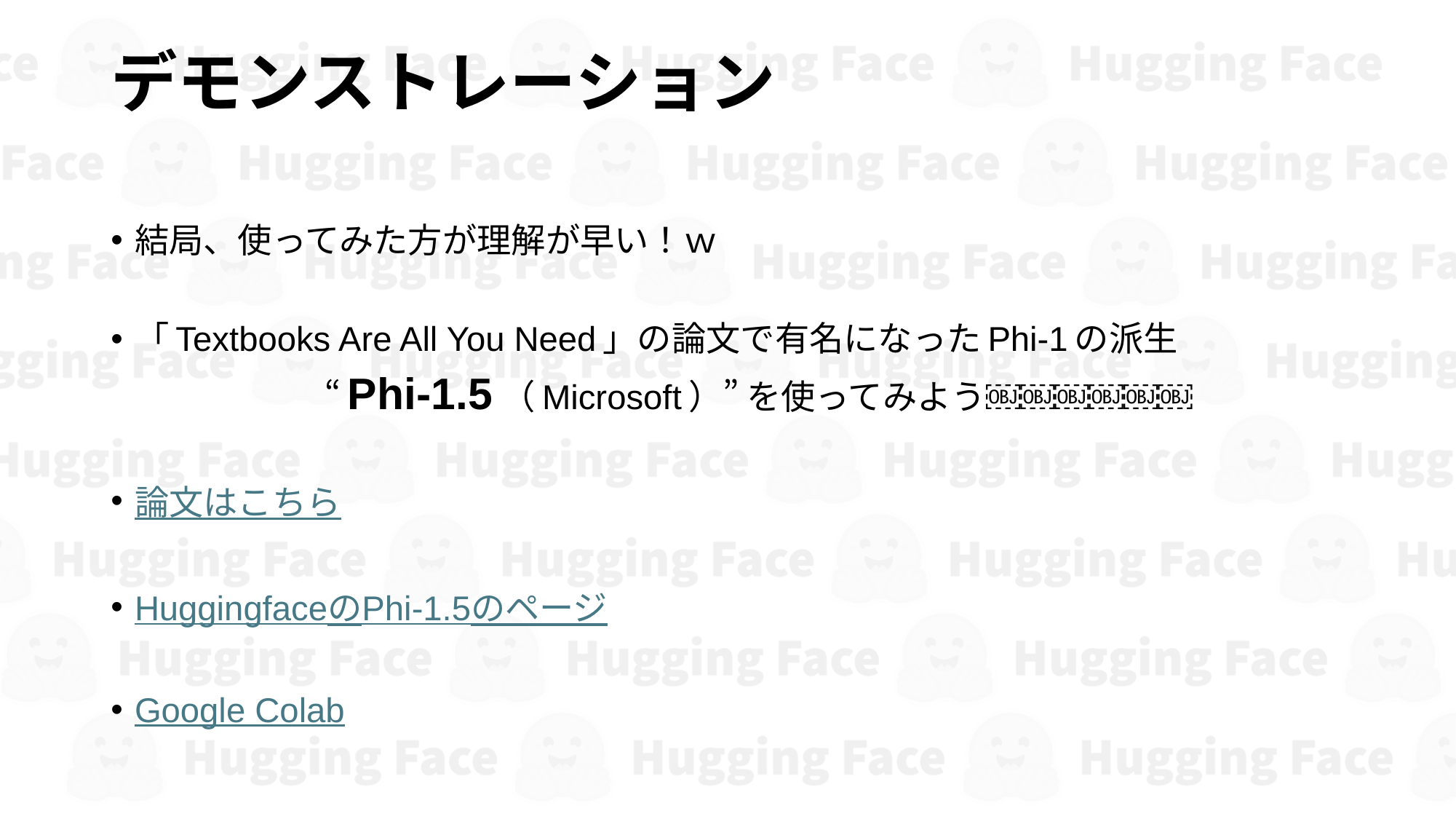

# デモンストレーション
結局、使ってみた方が理解が早い！ｗ

「Textbooks Are All You Need」の論文で有名になったPhi-1の派生
　　　　　　 “Phi-1.5（Microsoft）” を使ってみよう￼￼￼￼￼￼

論文はこちら

HuggingfaceのPhi-1.5のページ

Google Colab